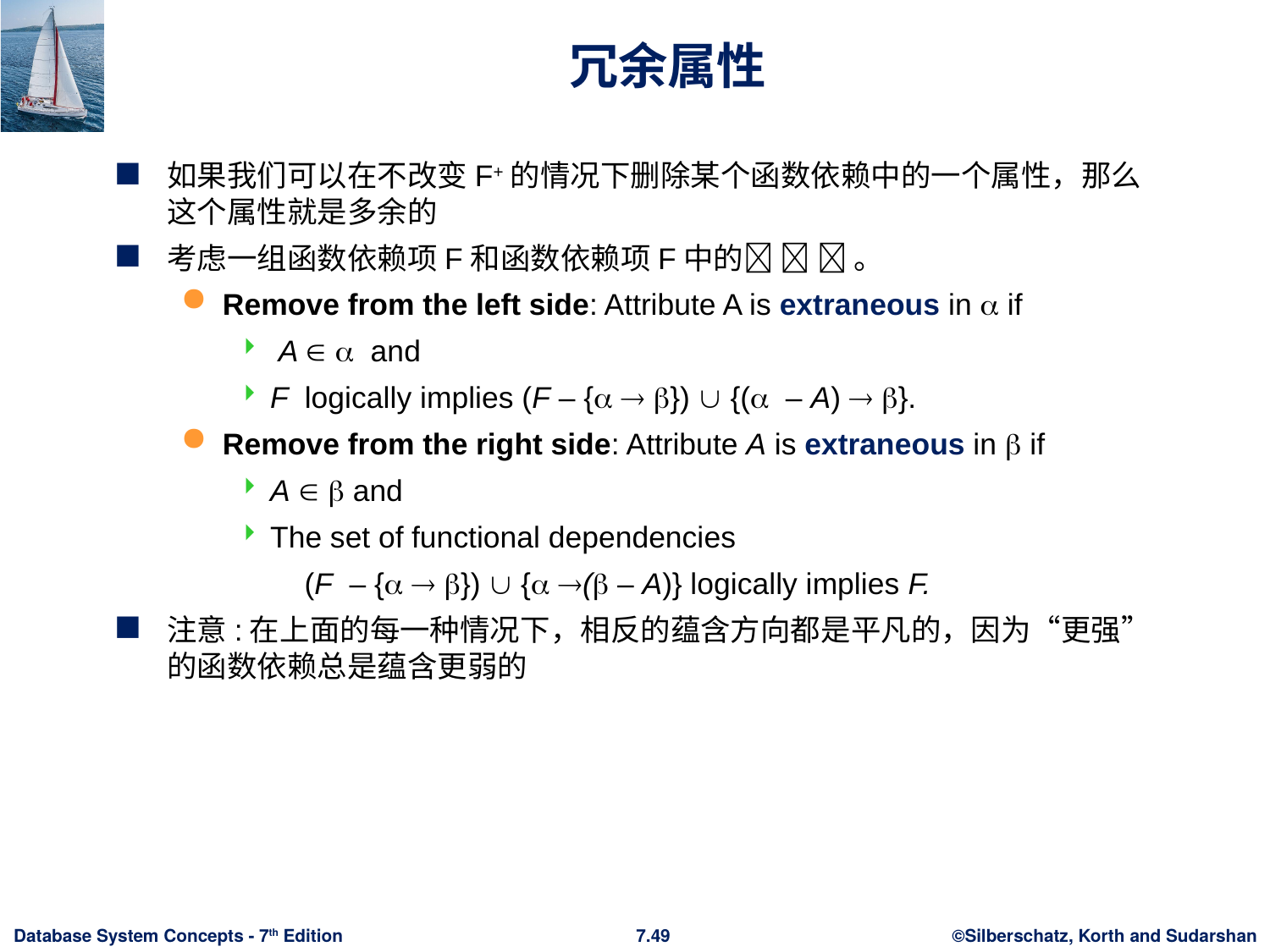

# 冗余属性
如果我们可以在不改变F+的情况下删除某个函数依赖中的一个属性，那么这个属性就是多余的
考虑一组函数依赖项F和函数依赖项F中的α → β 。
Remove from the left side: Attribute A is extraneous in α if
 A ∈ α  and
F  logically implies (F – {α → β}) ∪ {(α  – A) → β}.
Remove from the right side: Attribute A is extraneous in β if
A ∈ β and
The set of functional dependencies
        (F  – {α → β}) ∪ {α →(β – A)} logically implies F.
注意:在上面的每一种情况下，相反的蕴含方向都是平凡的，因为“更强”的函数依赖总是蕴含更弱的